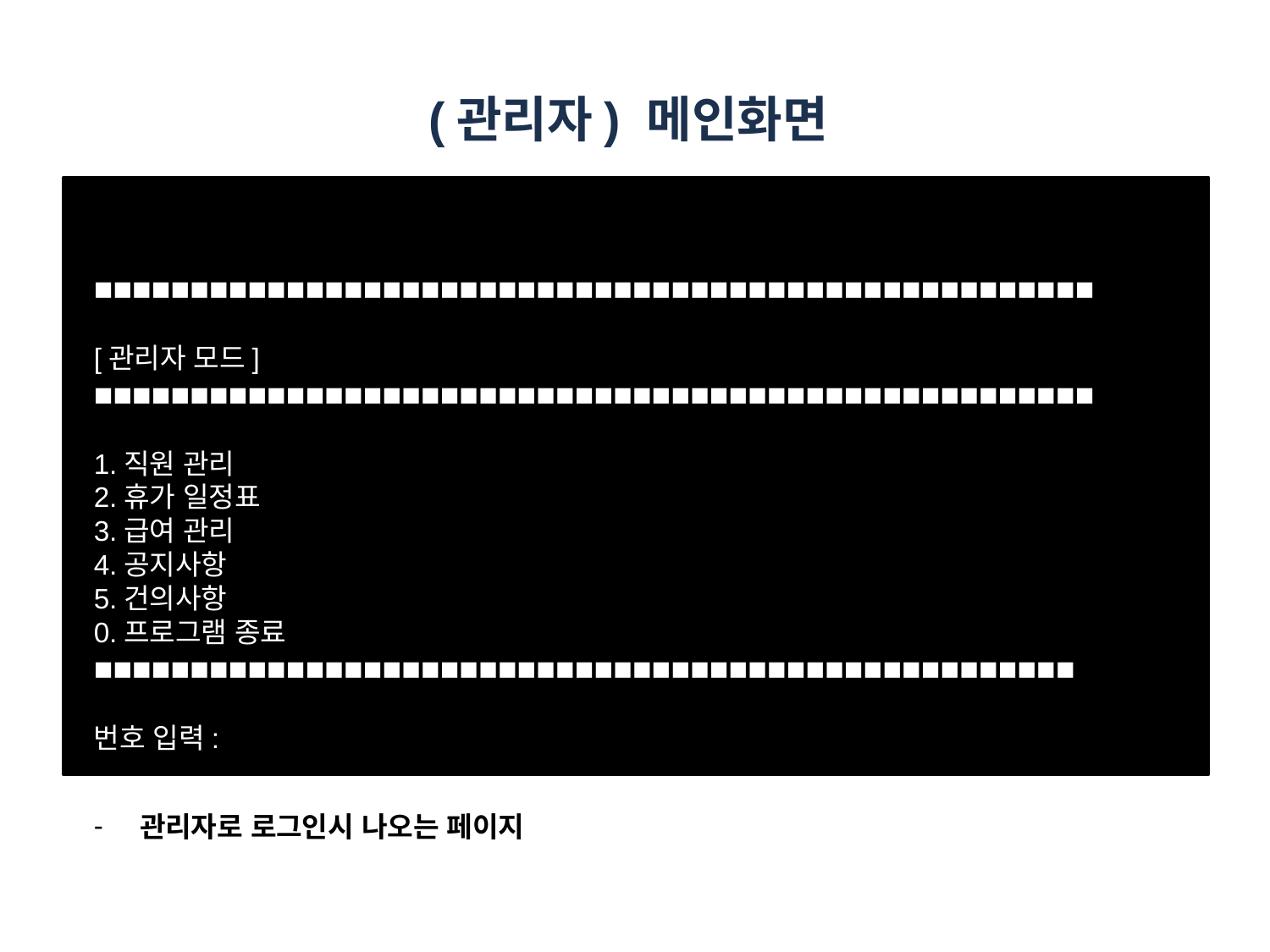

# (관리자) 메인화면

■■■■■■■■■■■■■■■■■■■■■■■■■■■■■■■■■■■■■■■■■■■■■■■■■■■■

[관리자 모드]
■■■■■■■■■■■■■■■■■■■■■■■■■■■■■■■■■■■■■■■■■■■■■■■■■■■■

1.직원 관리
2.휴가 일정표
3.급여 관리
4.공지사항
5.건의사항
0.프로그램 종료
■■■■■■■■■■■■■■■■■■■■■■■■■■■■■■■■■■■■■■■■■■■■■■■■■■■

번호 입력:

관리자로 로그인시 나오는 페이지